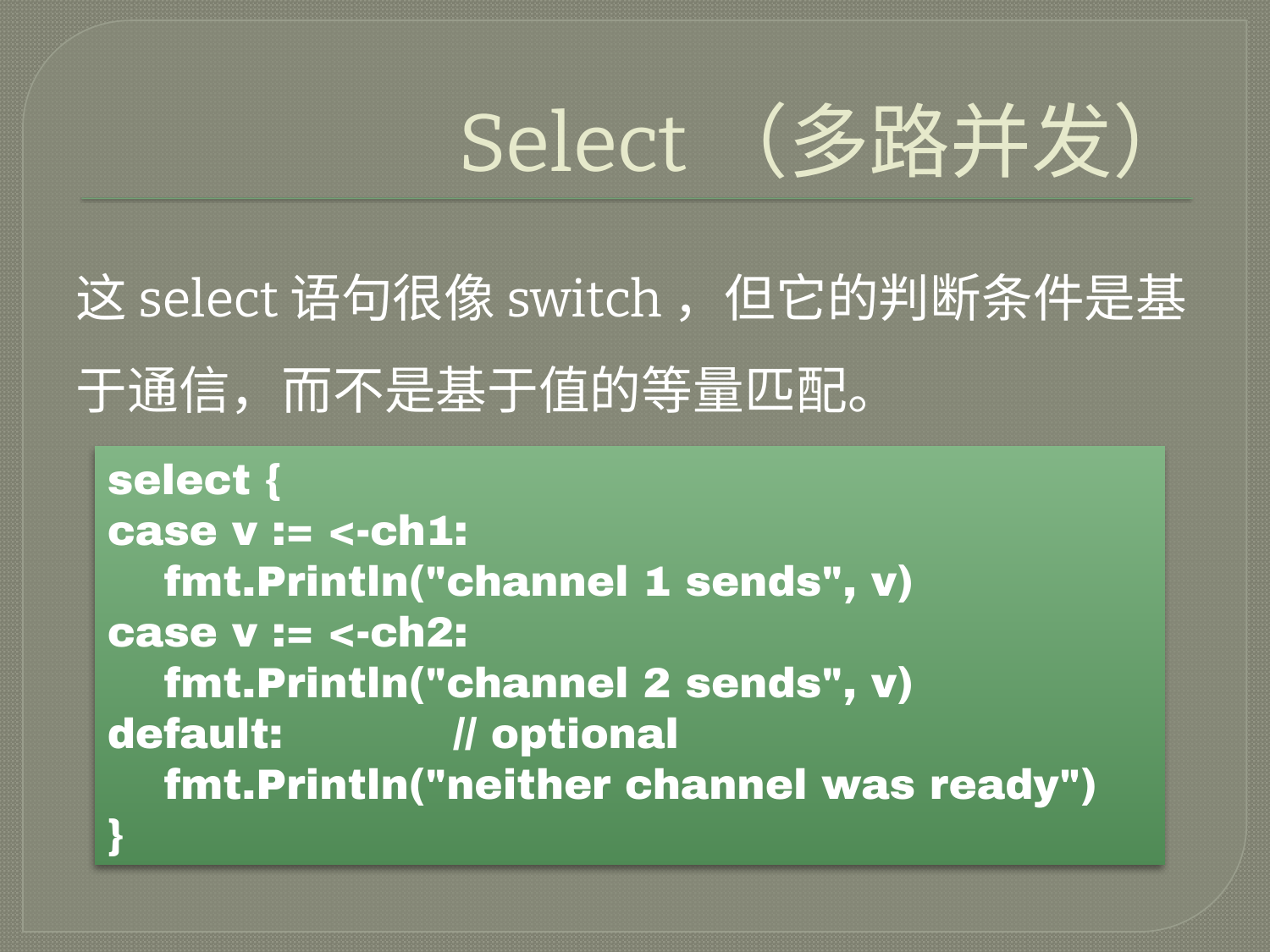

# Select（多路并发）
这select语句很像switch，但它的判断条件是基于通信，而不是基于值的等量匹配。
select {
case v := <-ch1:
    fmt.Println("channel 1 sends", v)
case v := <-ch2:
    fmt.Println("channel 2 sends", v)
default:            // optional
    fmt.Println("neither channel was ready")
}